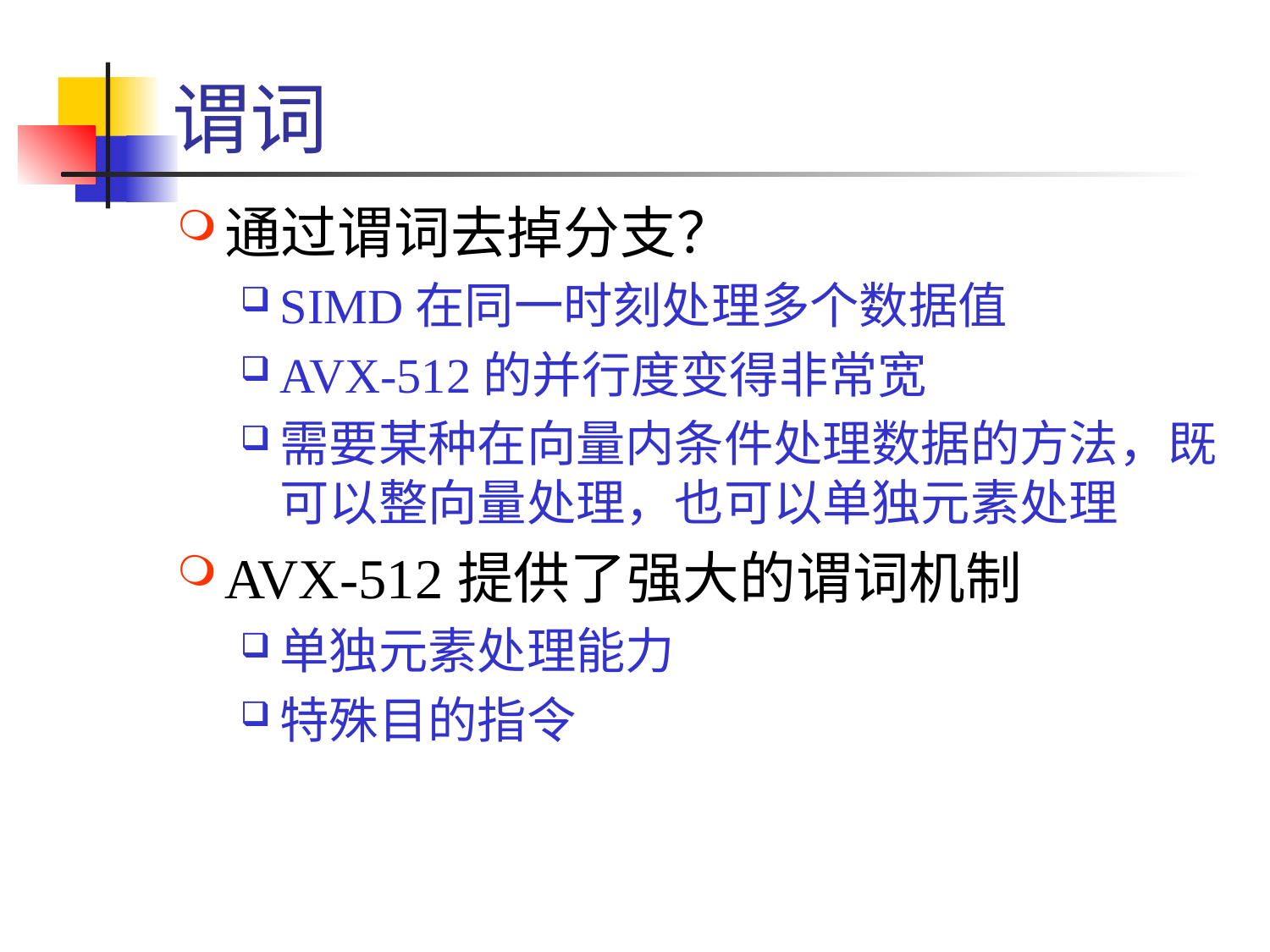

# 谓词
通过谓词去掉分支？
SIMD在同一时刻处理多个数据值
AVX-512的并行度变得非常宽
需要某种在向量内条件处理数据的方法，既可以整向量处理，也可以单独元素处理
AVX-512提供了强大的谓词机制
单独元素处理能力
特殊目的指令